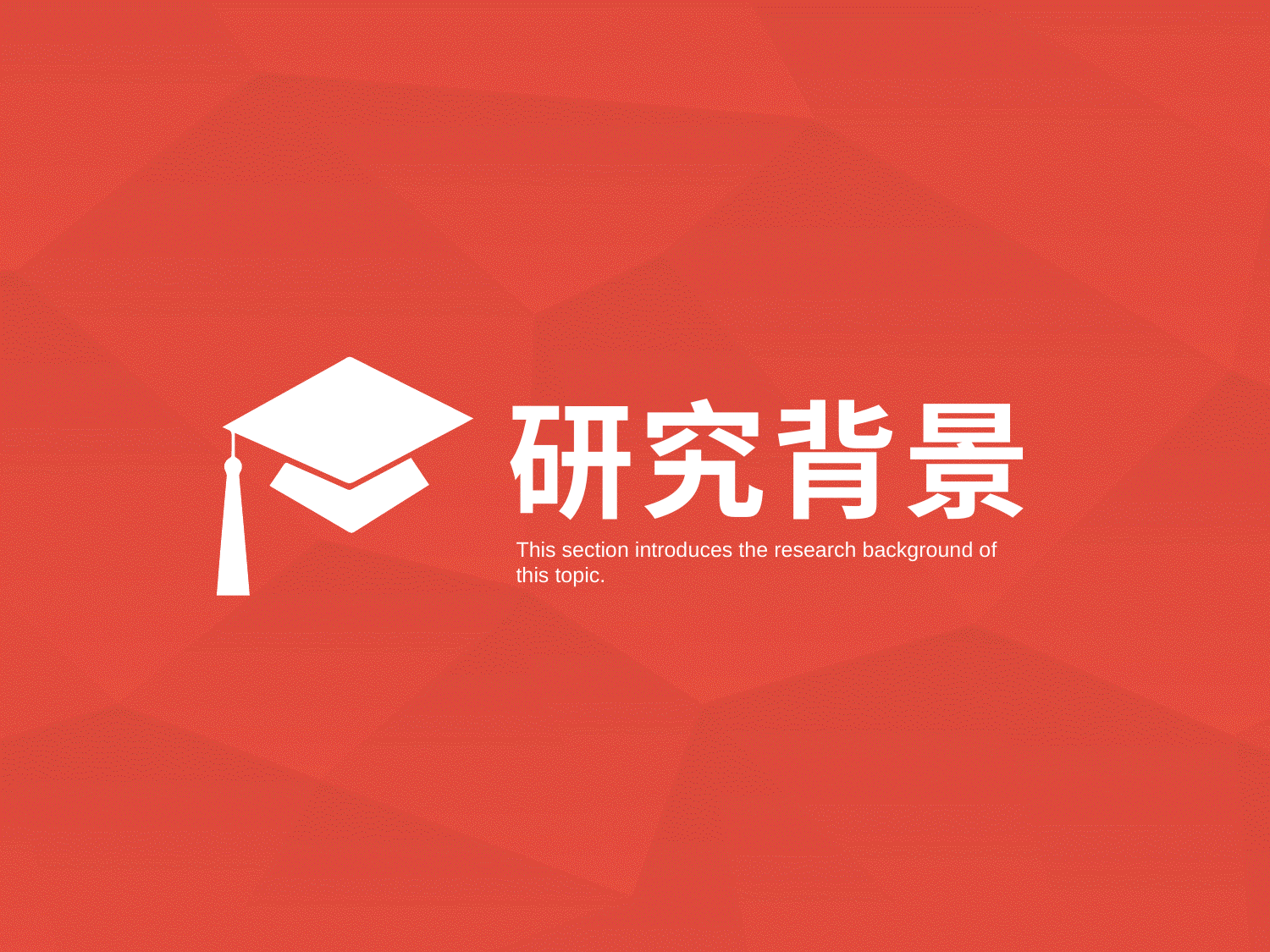

研究背景
This section introduces the research background of this topic.